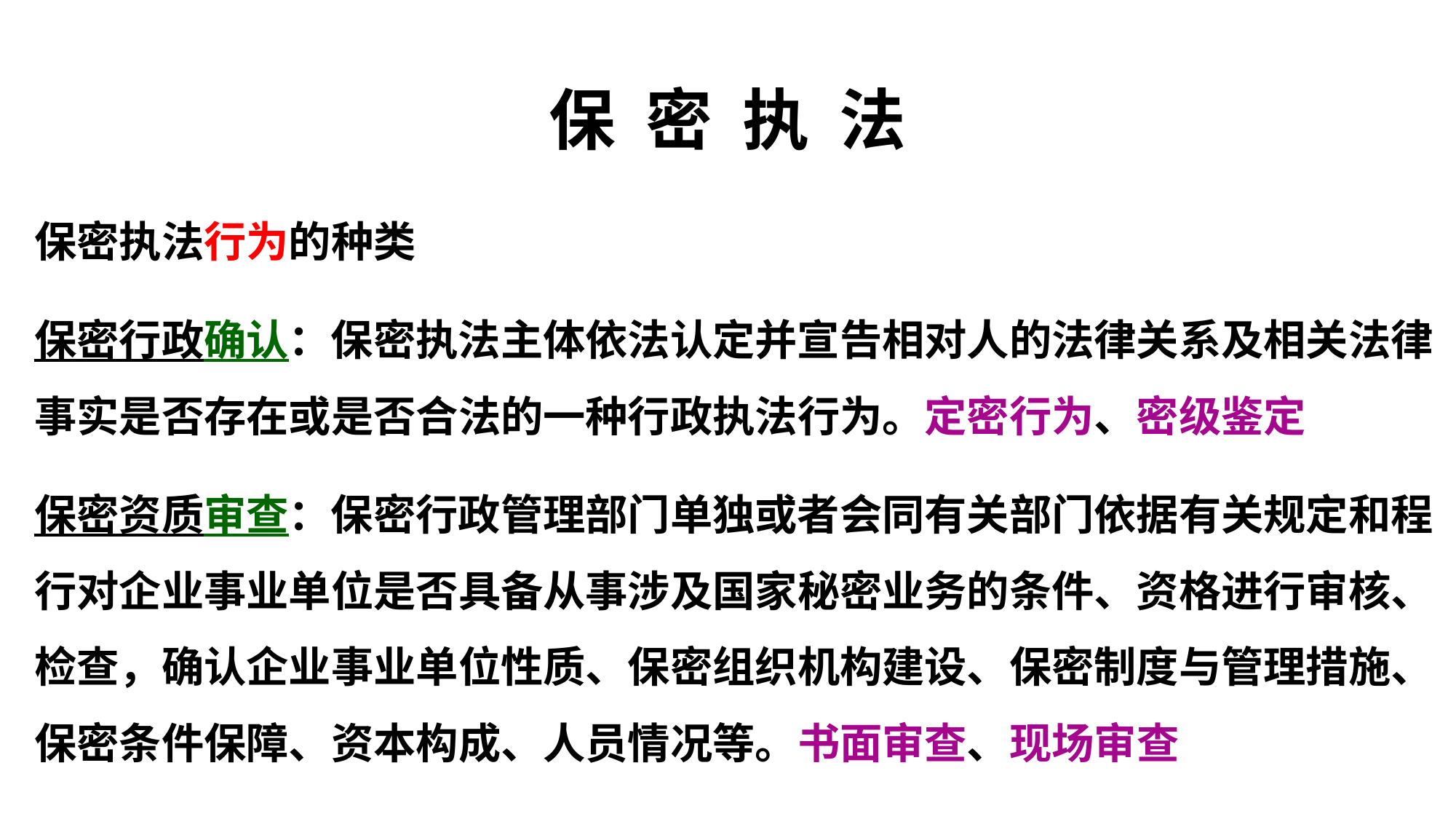

# 保  密  执  法
保密执法行为的种类

保密行政确认：保密执法主体依法认定并宣告相对人的法律关系及相关法律事实是否存在或是否合法的一种行政执法行为。定密行为、密级鉴定

保密资质审查：保密行政管理部门单独或者会同有关部门依据有关规定和程行对企业事业单位是否具备从事涉及国家秘密业务的条件、资格进行审核、检查，确认企业事业单位性质、保密组织机构建设、保密制度与管理措施、保密条件保障、资本构成、人员情况等。书面审查、现场审查